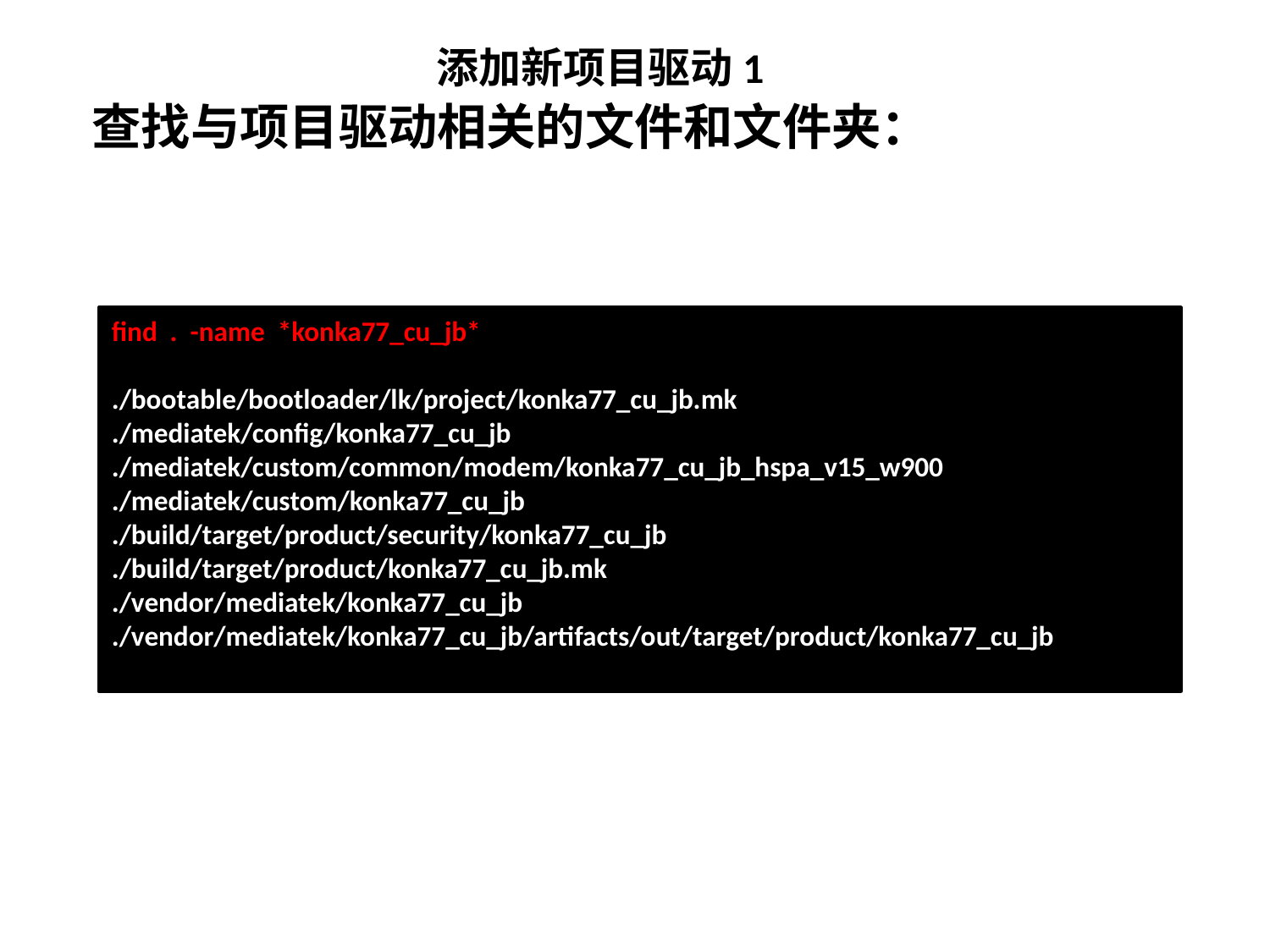

添加新项目驱动1
查找与项目驱动相关的文件和文件夹：

find  .  -name  *konka77_cu_jb*

./bootable/bootloader/lk/project/konka77_cu_jb.mk
./mediatek/config/konka77_cu_jb
./mediatek/custom/common/modem/konka77_cu_jb_hspa_v15_w900
./mediatek/custom/konka77_cu_jb
./build/target/product/security/konka77_cu_jb
./build/target/product/konka77_cu_jb.mk
./vendor/mediatek/konka77_cu_jb
./vendor/mediatek/konka77_cu_jb/artifacts/out/target/product/konka77_cu_jb